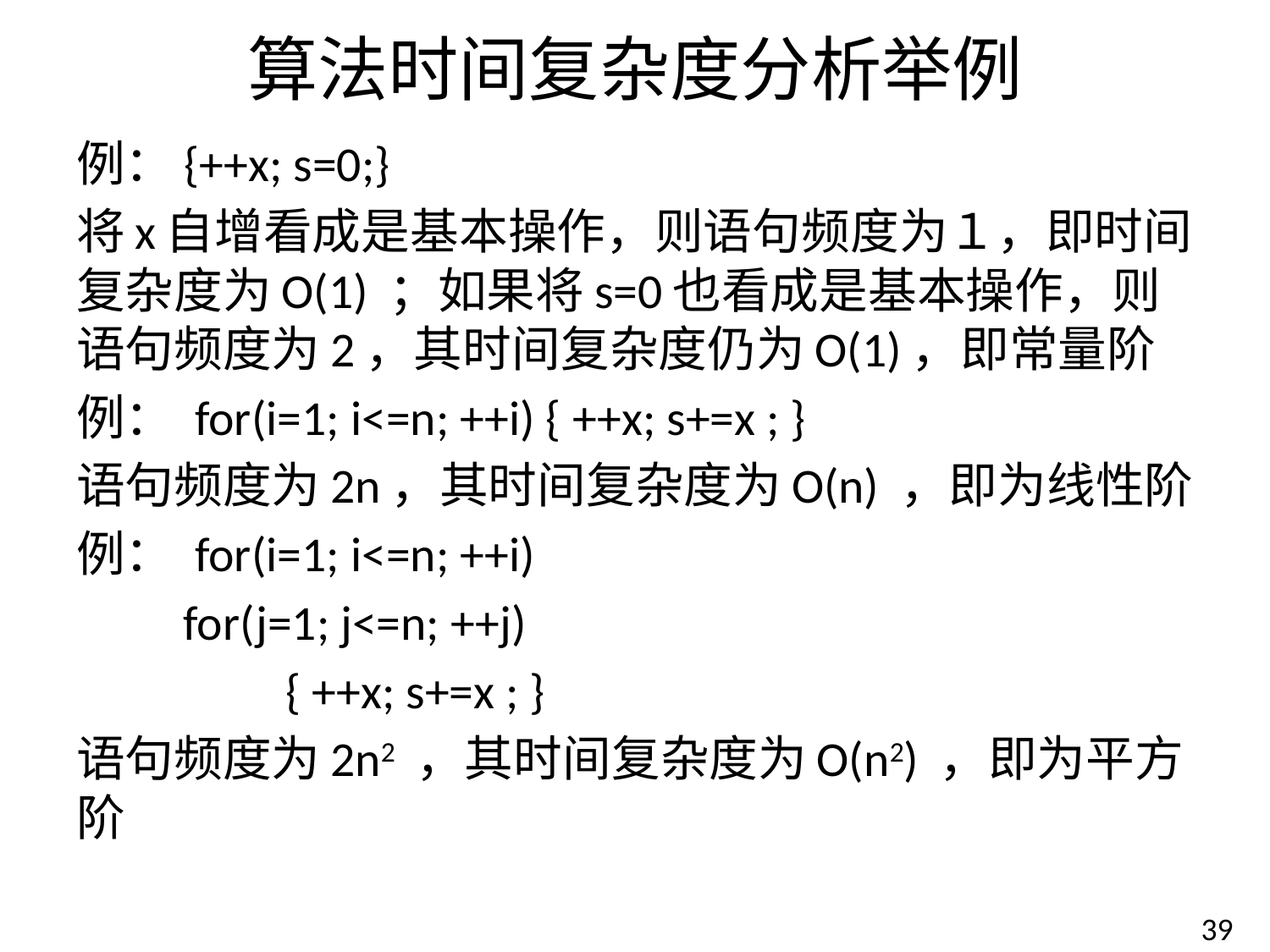

# 算法时间复杂度分析举例
例：{++x; s=0;}
将x自增看成是基本操作，则语句频度为１，即时间复杂度为O(1) ；如果将s=0也看成是基本操作，则语句频度为2，其时间复杂度仍为O(1)，即常量阶
例： for(i=1; i<=n; ++i) { ++x; s+=x ; }
语句频度为2n，其时间复杂度为O(n) ，即为线性阶
例： for(i=1; i<=n; ++i)
　　	for(j=1; j<=n; ++j)
                   { ++x; s+=x ; }
语句频度为2n2 ，其时间复杂度为O(n2) ，即为平方阶
39